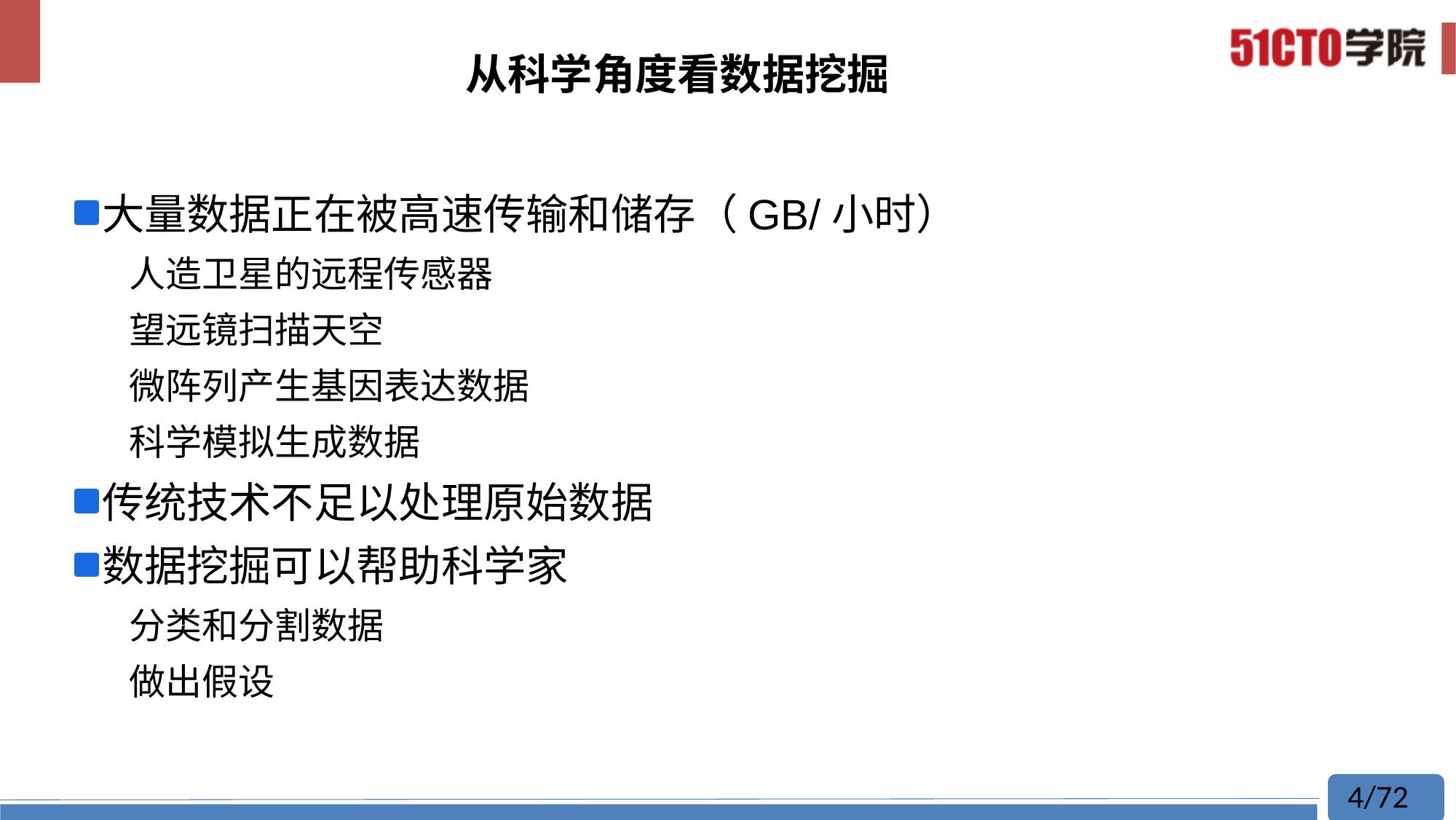

# 从科学角度看数据挖掘
大量数据正在被高速传输和储存（GB/小时）
人造卫星的远程传感器
望远镜扫描天空
微阵列产生基因表达数据
科学模拟生成数据
传统技术不足以处理原始数据
数据挖掘可以帮助科学家
分类和分割数据
做出假设